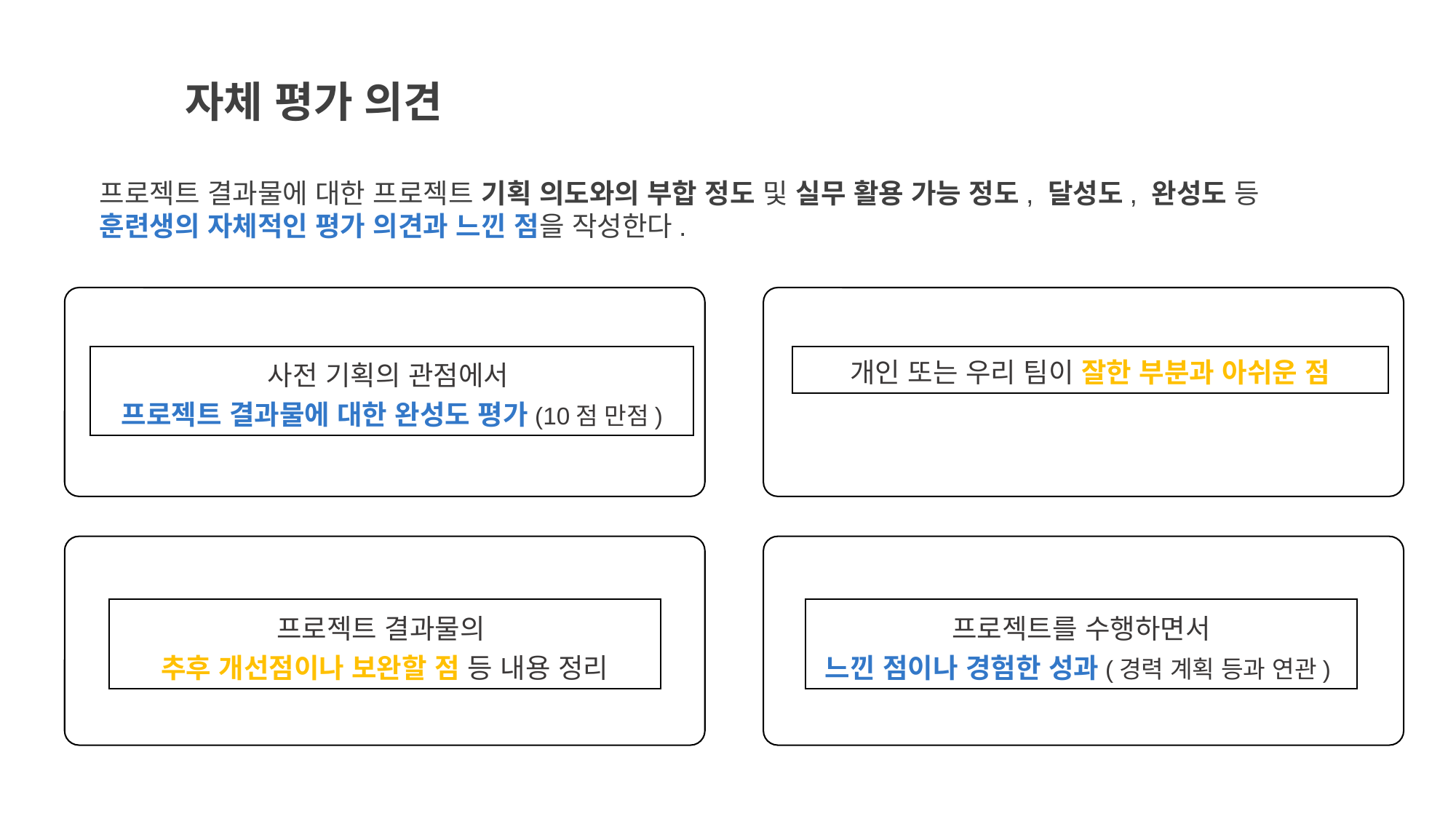

자체 평가 의견
프로젝트 결과물에 대한 프로젝트 기획 의도와의 부합 정도 및 실무 활용 가능 정도, 달성도, 완성도 등
훈련생의 자체적인 평가 의견과 느낀 점을 작성한다.

사전 기획의 관점에서
프로젝트 결과물에 대한 완성도 평가(10점 만점)

개인 또는 우리 팀이 잘한 부분과 아쉬운 점

프로젝트 결과물의
추후 개선점이나 보완할 점 등 내용 정리

프로젝트를 수행하면서
느낀 점이나 경험한 성과(경력 계획 등과 연관)